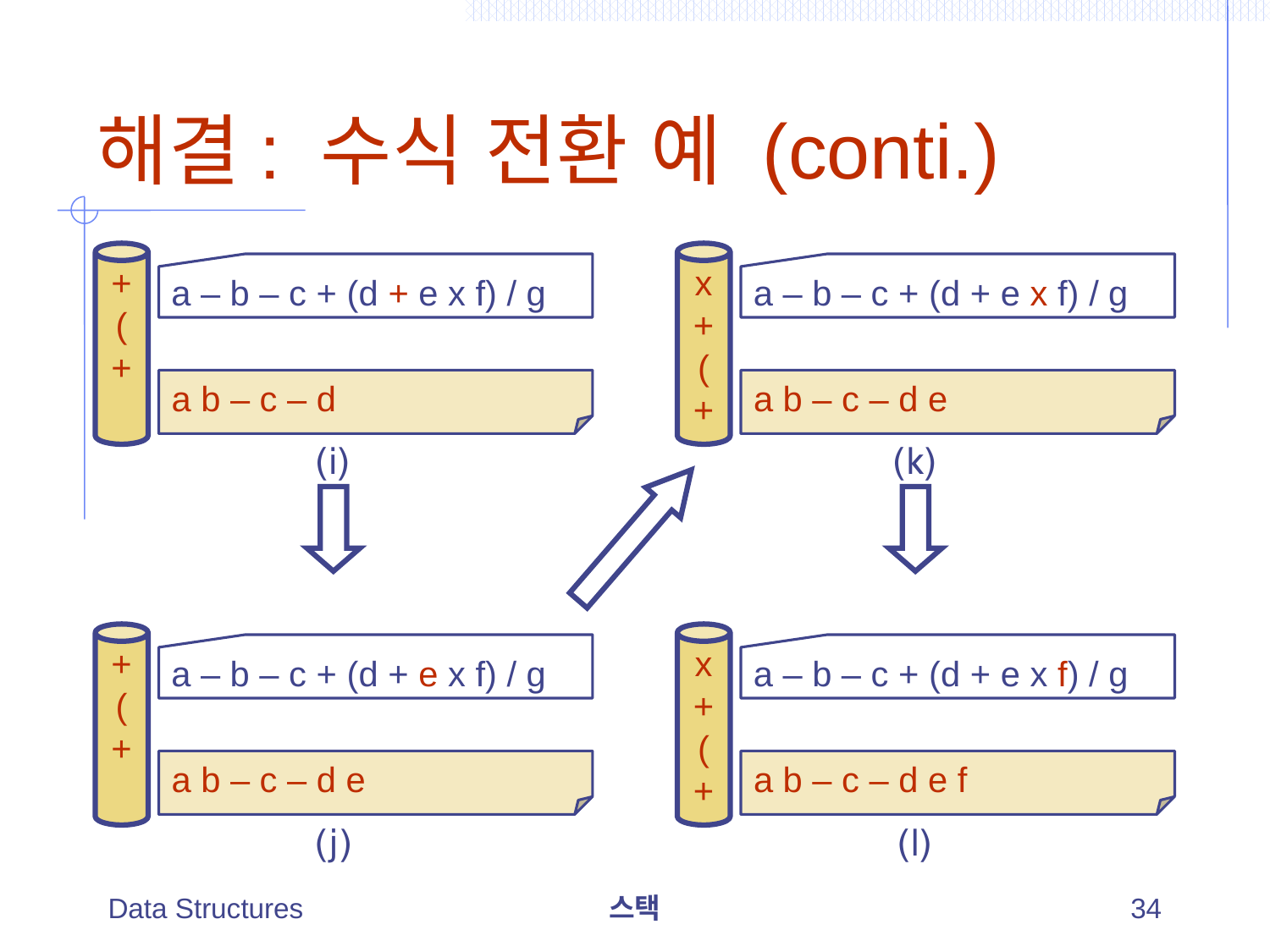

# 해결: 수식 전환 예 (conti.)
+
(
+
x
+
(
+
a – b – c + (d + e х f) / g
a – b – c + (d + e x f) / g
a b – c – d
a b – c – d e
(i)
(k)

+
(
+
x
+
(
+
a – b – c + (d + e х f) / g
a – b – c + (d + e x f) / g
a b – c – d e
a b – c – d e f
(j)
(l)
Data Structures
스택
34